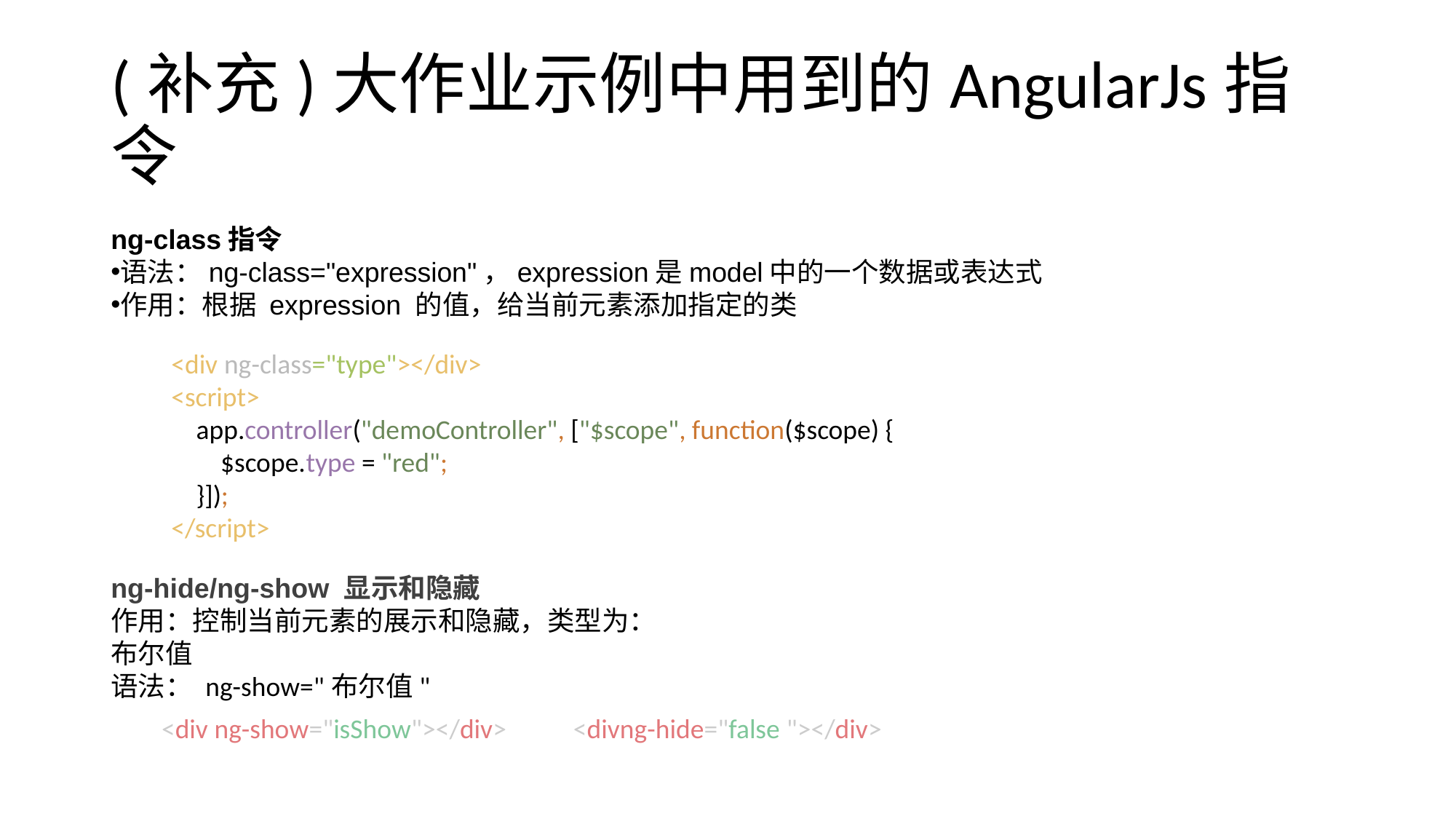

# (补充)大作业示例中用到的AngularJs指令
ng-class指令
语法：ng-class="expression"，expression是model中的一个数据或表达式
作用：根据 expression 的值，给当前元素添加指定的类
<div ng-class="type"></div>
<script>
    app.controller("demoController", ["$scope", function($scope) {
        $scope.type = "red";
    }]);
</script>
ng-hide/ng-show 显示和隐藏
作用：控制当前元素的展示和隐藏，类型为：布尔值
语法： ng-show="布尔值"

<div ng-show="isShow"></div>
<divng-hide="false "></div>